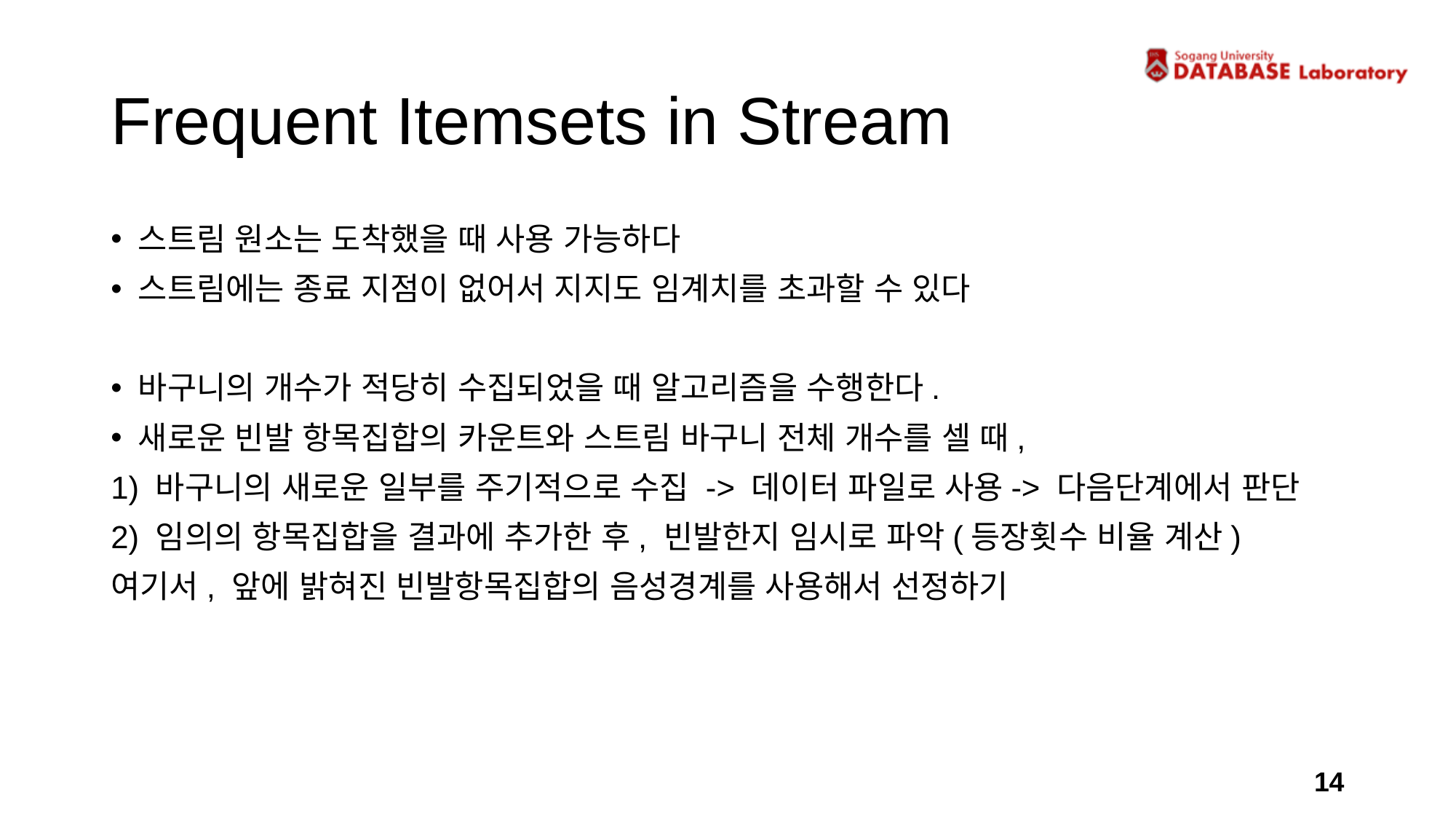

# Frequent Itemsets in Stream
스트림 원소는 도착했을 때 사용 가능하다
스트림에는 종료 지점이 없어서 지지도 임계치를 초과할 수 있다

바구니의 개수가 적당히 수집되었을 때 알고리즘을 수행한다.
새로운 빈발 항목집합의 카운트와 스트림 바구니 전체 개수를 셀 때,
1) 바구니의 새로운 일부를 주기적으로 수집 -> 데이터 파일로 사용-> 다음단계에서 판단
2) 임의의 항목집합을 결과에 추가한 후, 빈발한지 임시로 파악(등장횟수 비율 계산)
여기서, 앞에 밝혀진 빈발항목집합의 음성경계를 사용해서 선정하기
14